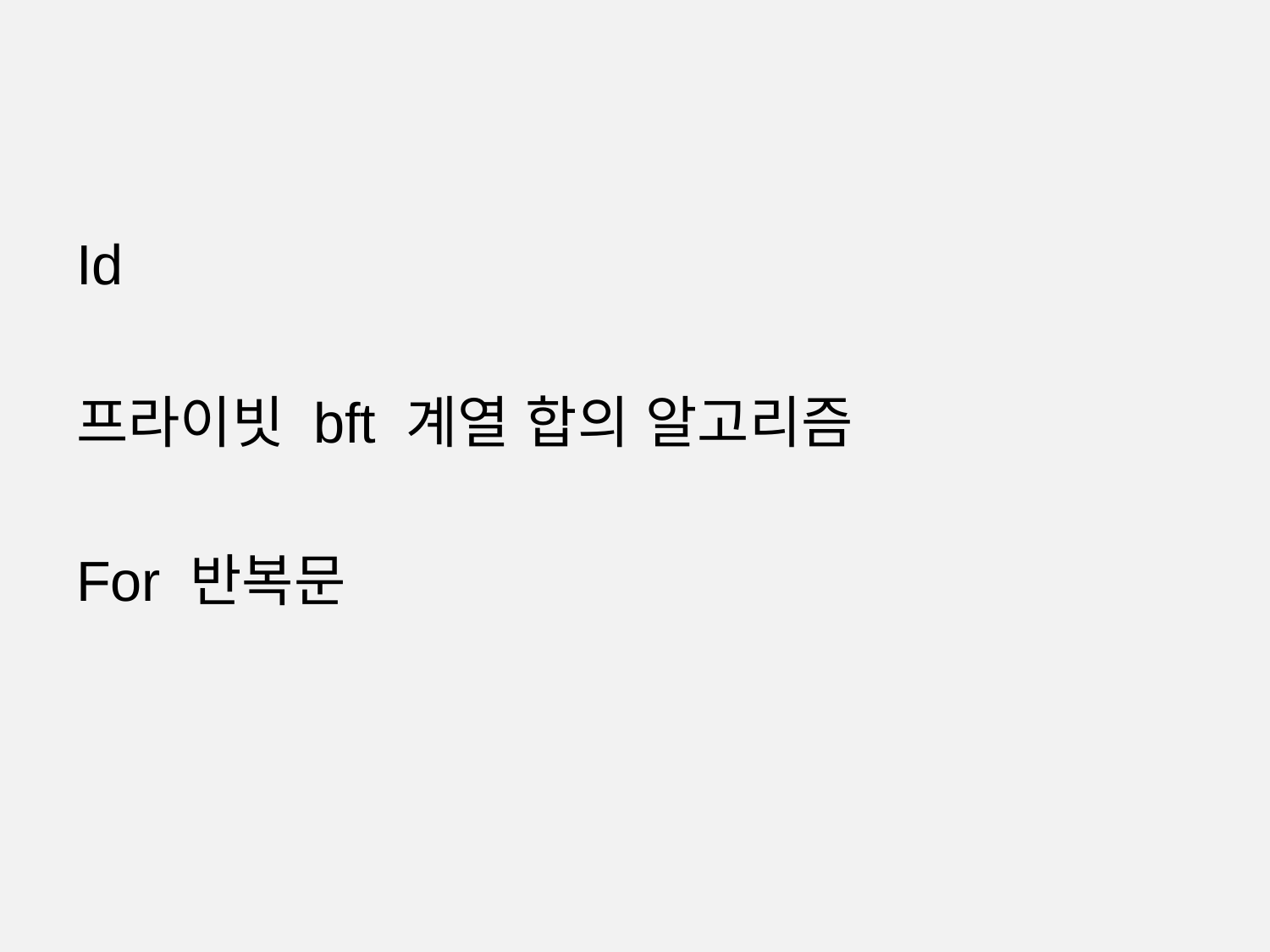

#
Id

프라이빗 bft 계열 합의 알고리즘

For 반복문